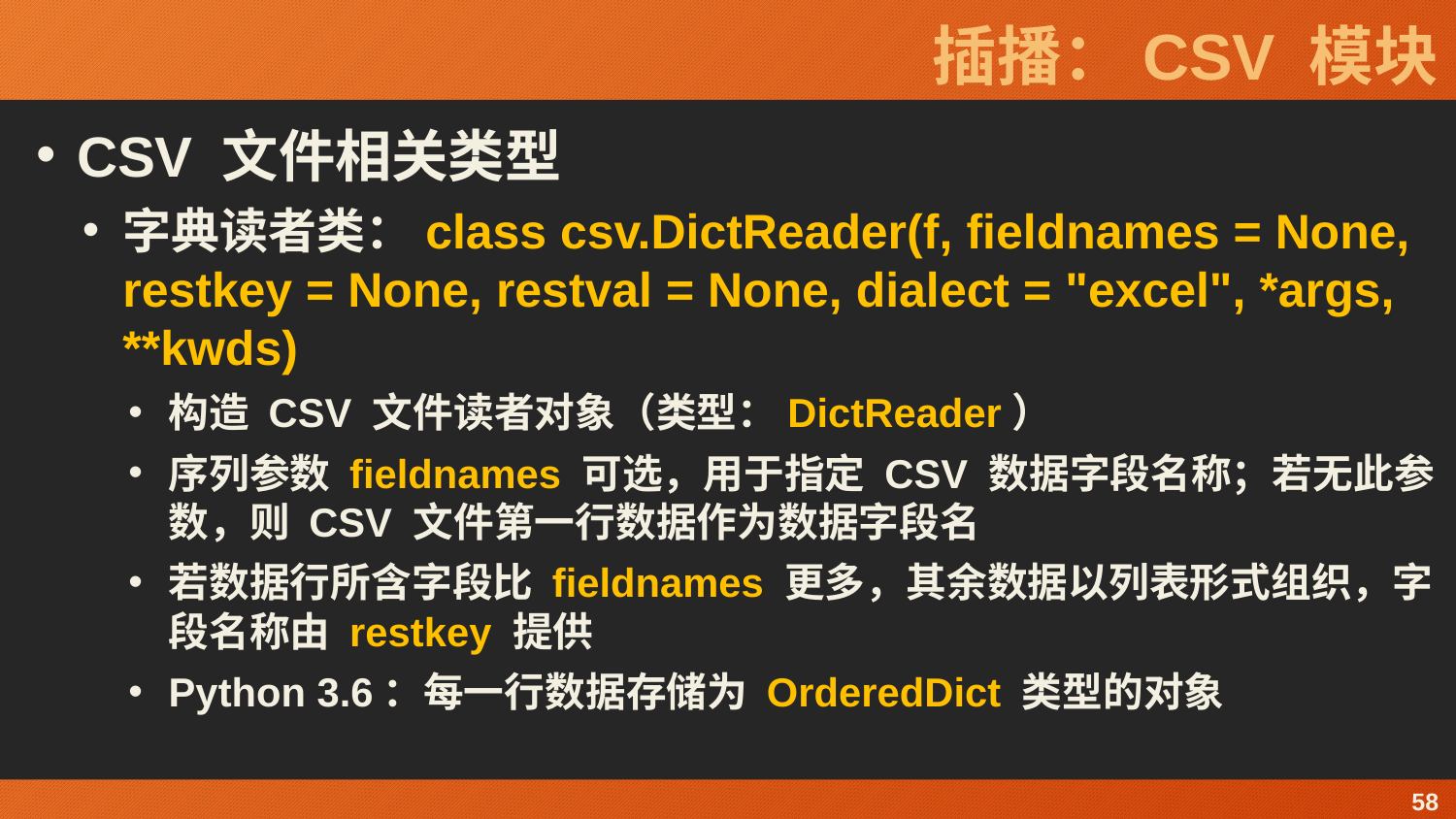

# 插播：CSV 模块
CSV 文件相关类型
字典读者类：class csv.DictReader(f, fieldnames = None, restkey = None, restval = None, dialect = "excel", *args,
**kwds)
构造 CSV 文件读者对象（类型：DictReader）
序列参数 fieldnames 可选，用于指定 CSV 数据字段名称；若无此参数，则 CSV 文件第一行数据作为数据字段名
若数据行所含字段比 fieldnames 更多，其余数据以列表形式组织，字段名称由 restkey 提供
Python 3.6：每一行数据存储为 OrderedDict 类型的对象
58